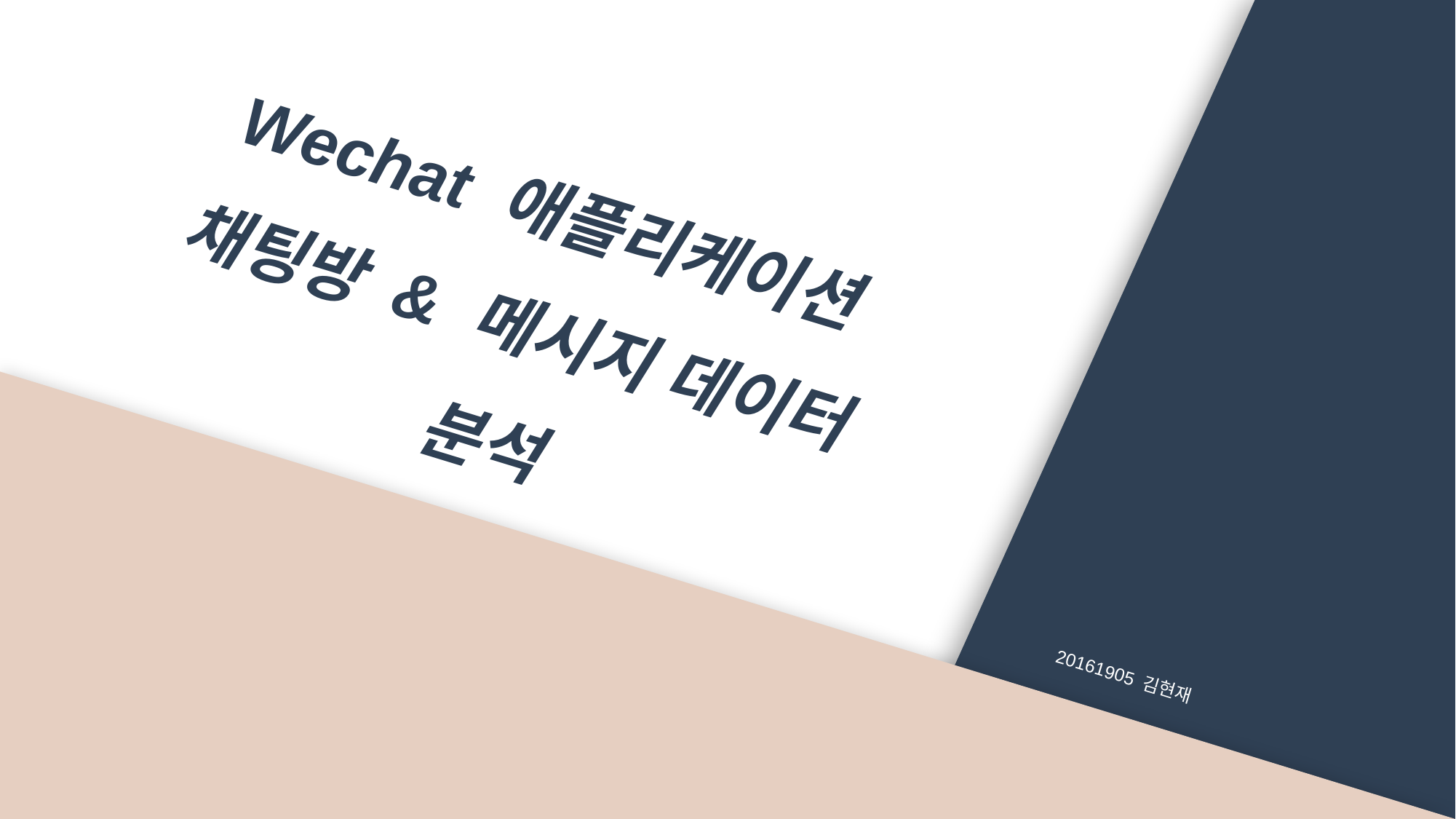

Wechat 애플리케이션 채팅방 & 메시지 데이터 분석

20161905 김현재